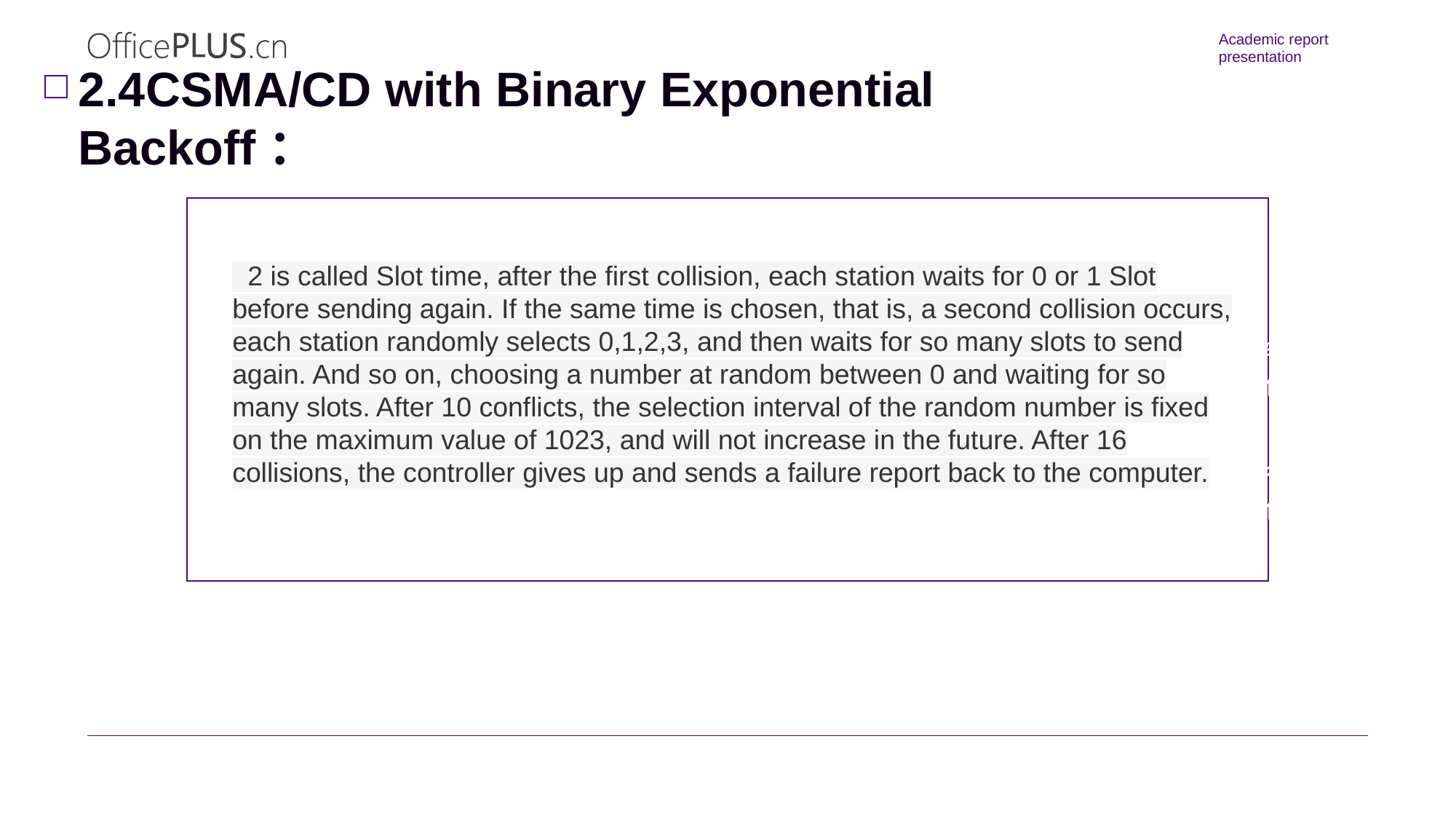

2.4CSMA/CD with Binary Exponential Backoff：

Step·02
Step·03
  2 is called Slot time, after the first collision, each station waits for 0 or 1 Slot before sending again. If the same time is chosen, that is, a second collision occurs, each station randomly selects 0,1,2,3, and then waits for so many slots to send again. And so on, choosing a number at random between 0 and waiting for so many slots. After 10 conflicts, the selection interval of the random number is fixed on the maximum value of 1023, and will not increase in the future. After 16 collisions, the controller gives up and sends a failure report back to the computer.

请在此输入具体的内容，内容应当精炼简洁，便于读者快速把握信息。
请在此输入具体的内容，内容应当精炼简洁，便于读者快速把握信息。
请在此输入具体的内容，内容应当精炼简洁，便于读者快速把握信息。
适当地对文案内容进行断句和分段，可以增加信息的可阅读性。
适当地对文案内容进行断句和分段，可以增加信息的可阅读性。
适当地对文案内容进行断句和分段，可以增加信息的可阅读性。